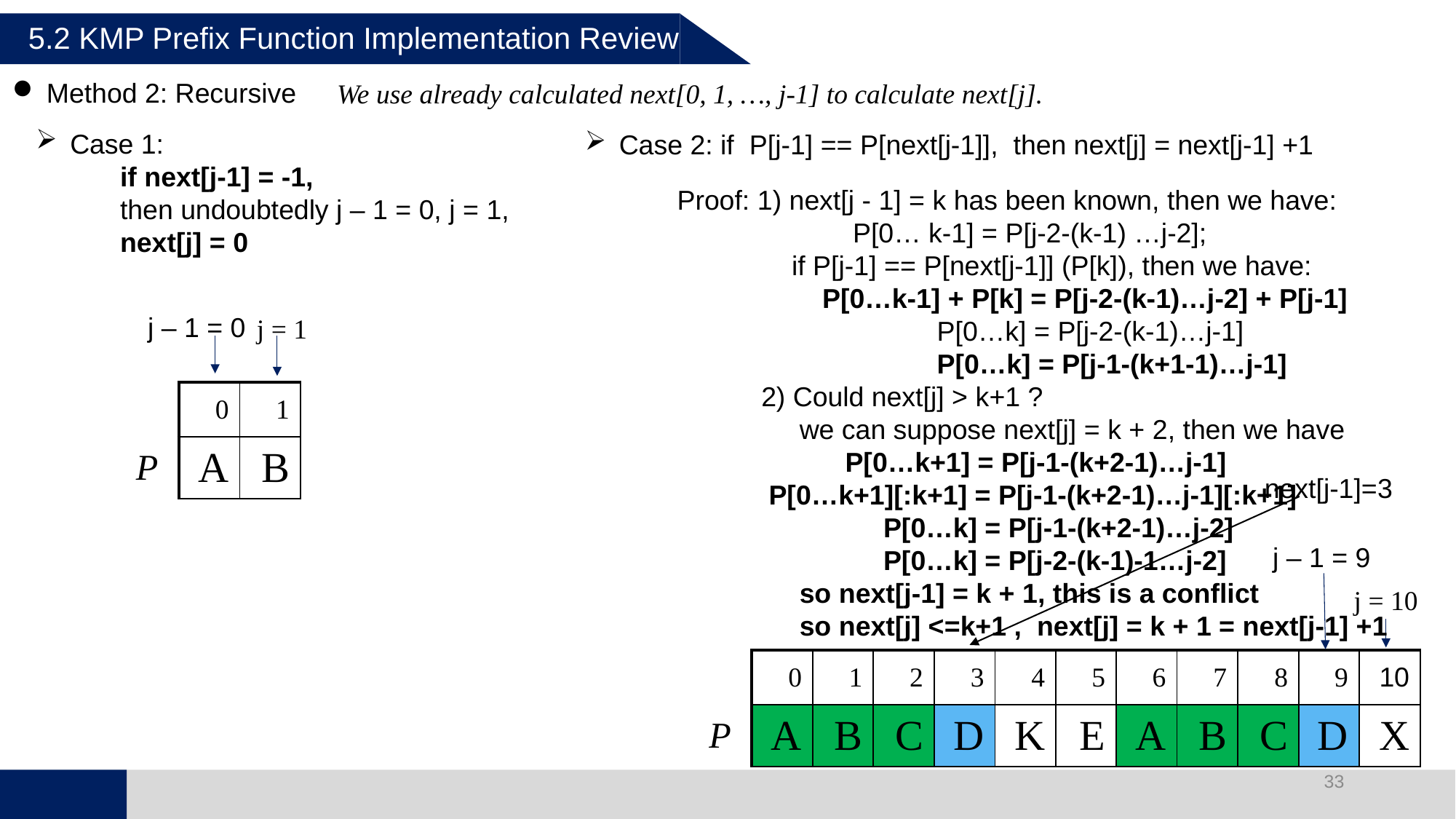

5.2 KMP Prefix Function Implementation Review
Method 2: Recursive
We use already calculated next[0, 1, …, j-1] to calculate next[j].
Case 1:
           if next[j-1] = -1,
           then undoubtedly j – 1 = 0, j = 1,
           next[j] = 0
Case 2: if  P[j-1] == P[next[j-1]],  then next[j] = next[j-1] +1
Proof: 1) next[j - 1] = k has been known, then we have:
                       P[0… k-1] = P[j-2-(k-1) …j-2];
               if P[j-1] == P[next[j-1]] (P[k]), then we have:
                   P[0…k-1] + P[k] = P[j-2-(k-1)…j-2] + P[j-1]
                                  P[0…k] = P[j-2-(k-1)…j-1]
                                  P[0…k] = P[j-1-(k+1-1)…j-1]
           2) Could next[j] > k+1 ?
                we can suppose next[j] = k + 2, then we have
                      P[0…k+1] = P[j-1-(k+2-1)…j-1]
            P[0…k+1][:k+1] = P[j-1-(k+2-1)…j-1][:k+1]
                           P[0…k] = P[j-1-(k+2-1)…j-2]
                           P[0…k] = P[j-2-(k-1)-1…j-2]
                so next[j-1] = k + 1, this is a conflict
                so next[j] <=k+1 ,  next[j] = k + 1 = next[j-1] +1

输入您的文字
j – 1 = 0
j = 1
|  | 0 | 1 |
| --- | --- | --- |
| P | A | B |
next[j-1]=3
j – 1 = 9
j = 10
|  | 0 | 1 | 2 | 3 | 4 | 5 | 6 | 7 | 8 | 9 | 10 |
| --- | --- | --- | --- | --- | --- | --- | --- | --- | --- | --- | --- |
| P | A | B | C | D | K | E | A | B | C | D | X |
33